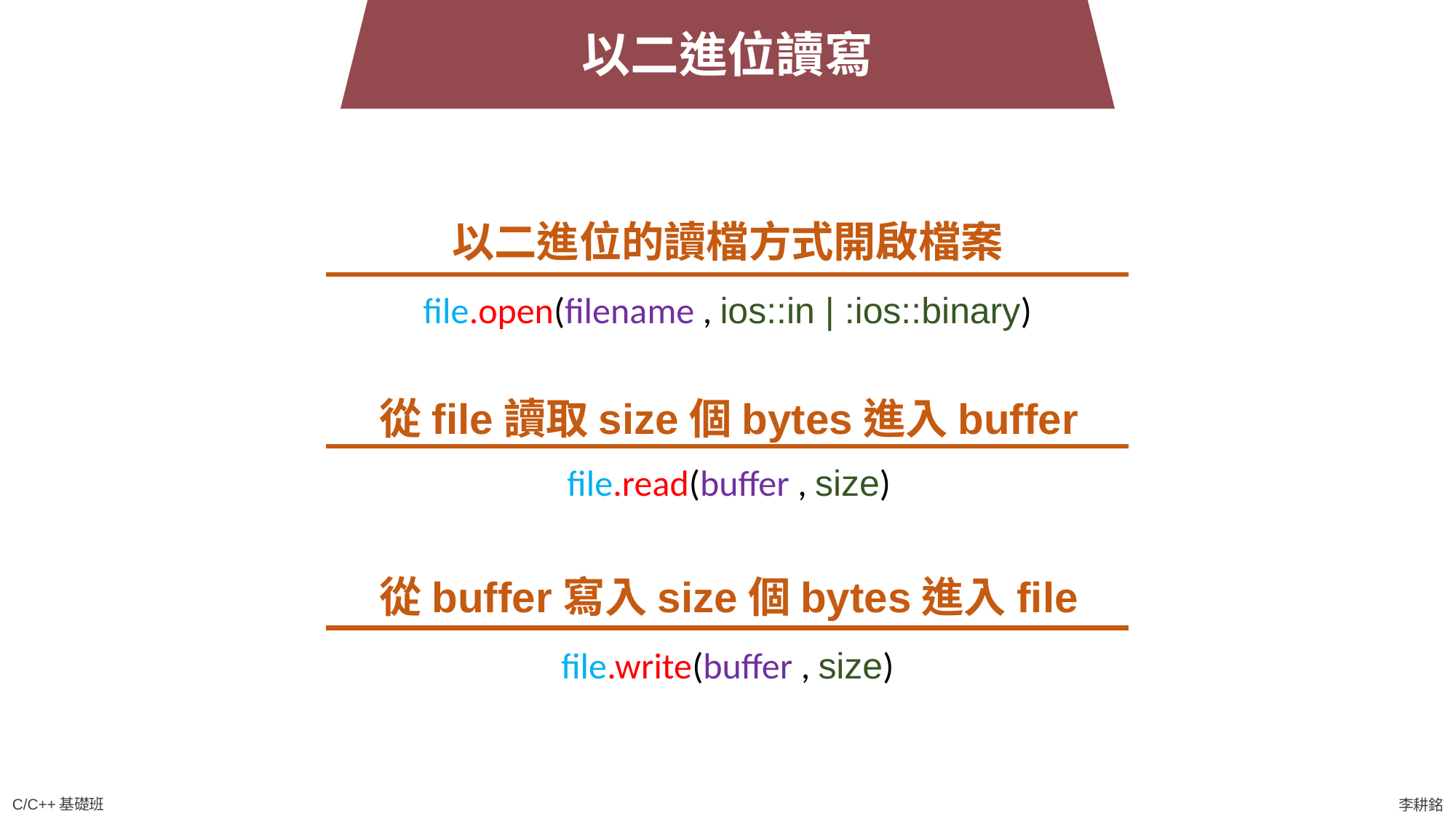

以二進位讀寫
以二進位的讀檔方式開啟檔案
file.open(filename , ios::in | :ios::binary)
從file讀取size個bytes進入buffer
file.read(buffer , size)
從buffer寫入size個bytes進入file
file.write(buffer , size)
C/C++基礎班
李耕銘